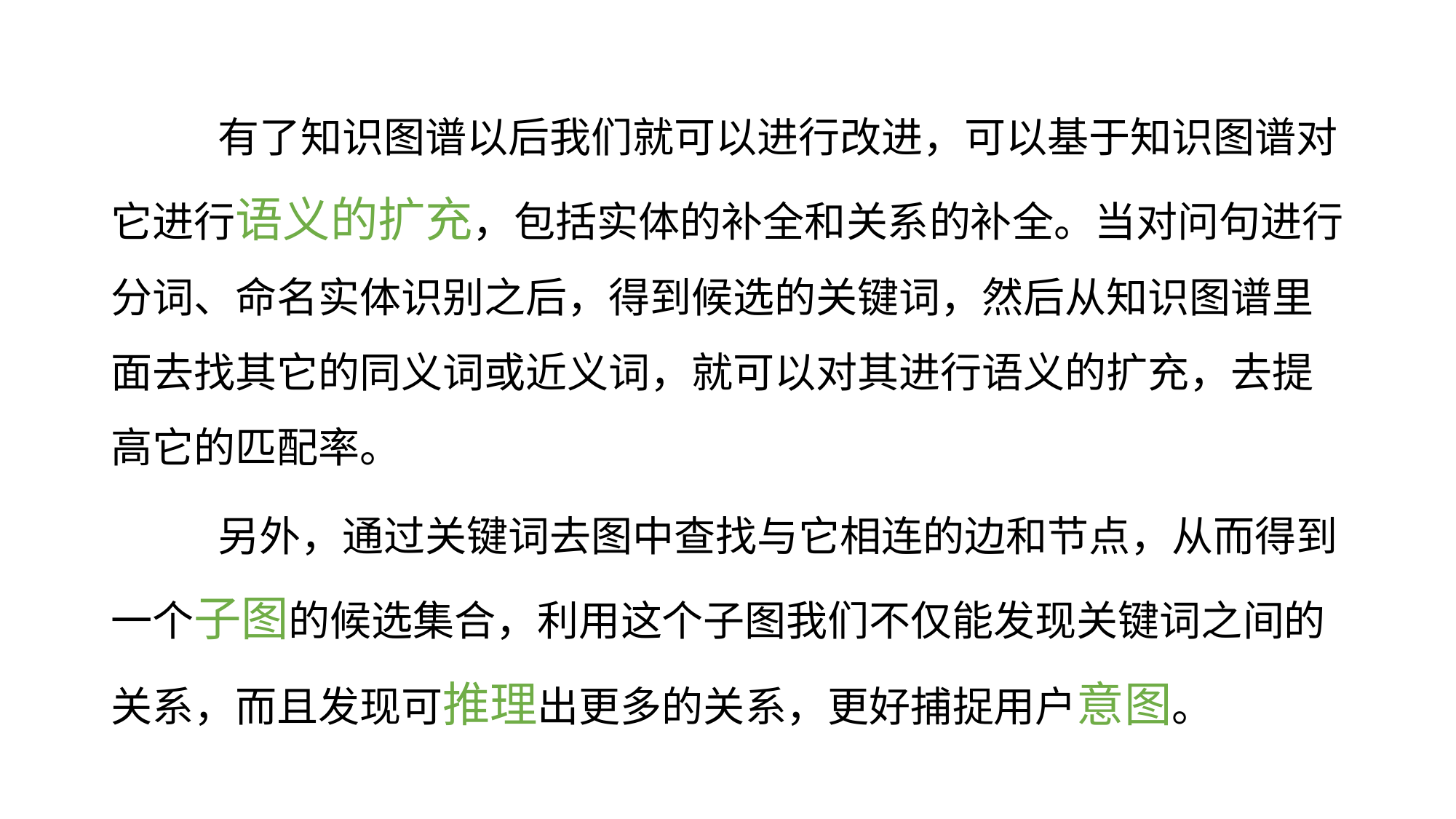

有了知识图谱以后我们就可以进行改进，可以基于知识图谱对它进行语义的扩充，包括实体的补全和关系的补全。当对问句进行分词、命名实体识别之后，得到候选的关键词，然后从知识图谱里面去找其它的同义词或近义词，就可以对其进行语义的扩充，去提高它的匹配率。
	另外，通过关键词去图中查找与它相连的边和节点，从而得到一个子图的候选集合，利用这个子图我们不仅能发现关键词之间的关系，而且发现可推理出更多的关系，更好捕捉用户意图。